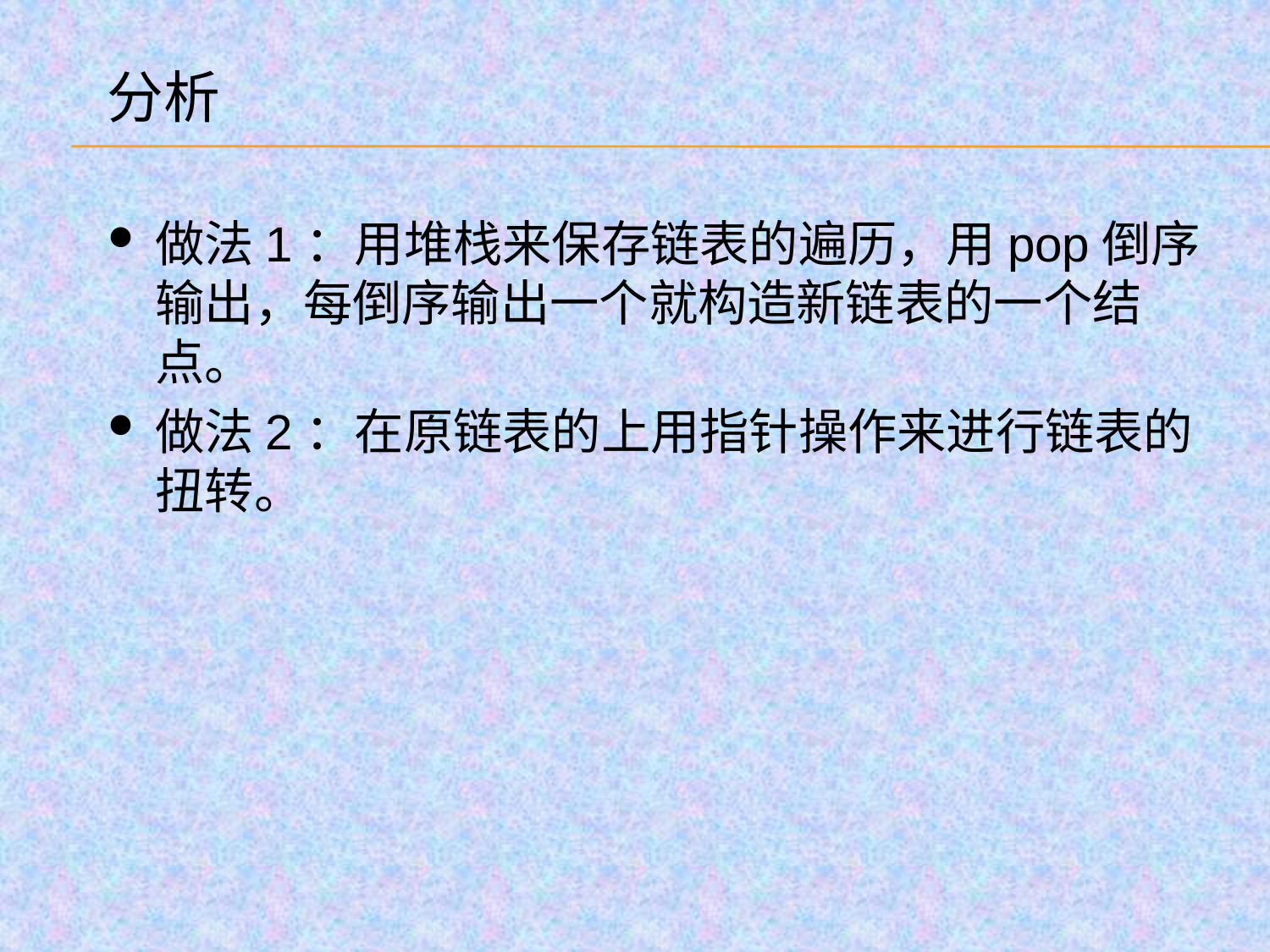

分析
做法1：用堆栈来保存链表的遍历，用pop倒序输出，每倒序输出一个就构造新链表的一个结点。
做法2：在原链表的上用指针操作来进行链表的扭转。